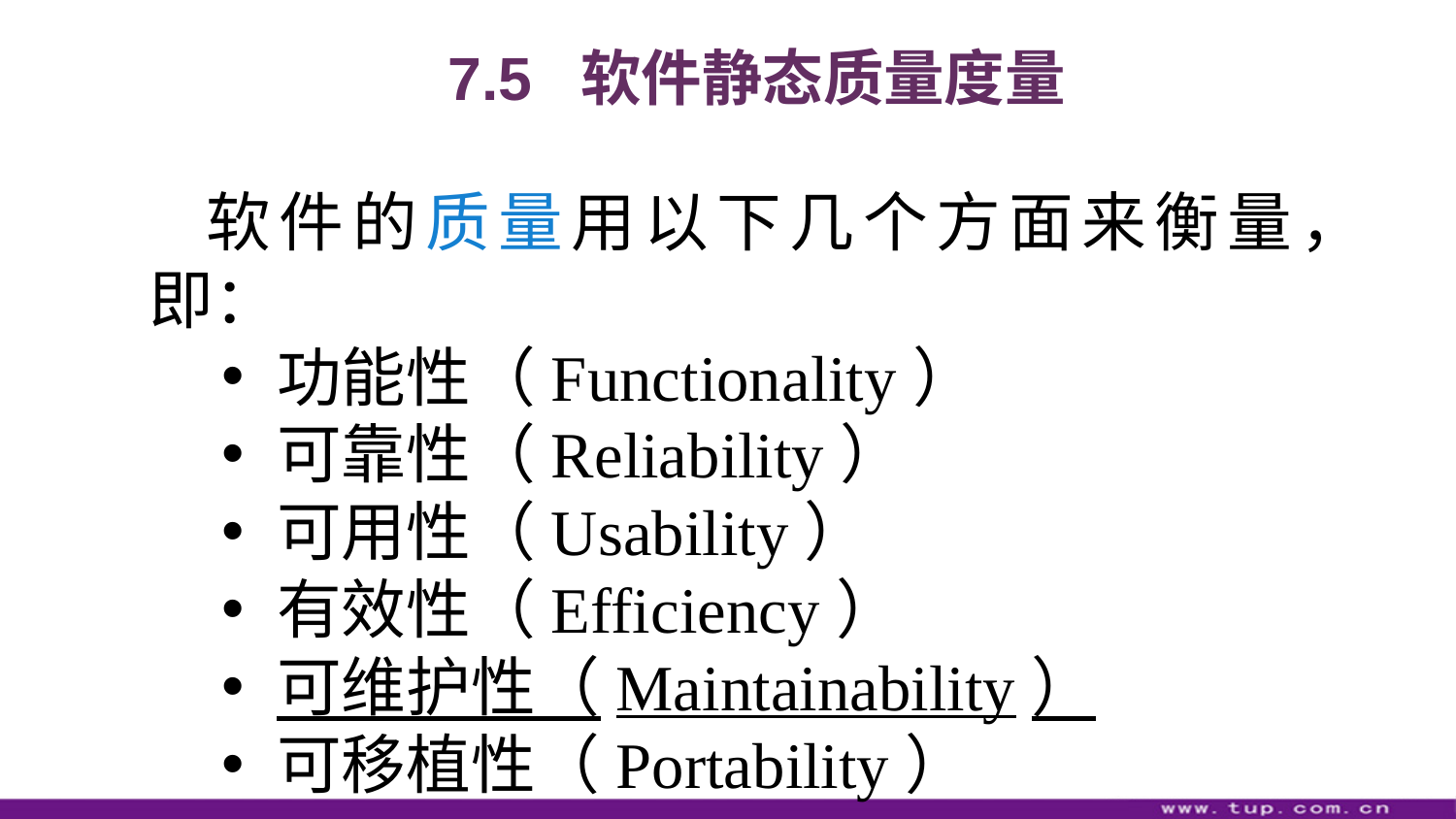

# 7.5  软件静态质量度量
软件的质量用以下几个方面来衡量，即：
功能性（Functionality）
可靠性（Reliability）
可用性（Usability）
有效性（Efficiency）
可维护性（Maintainability）
可移植性（Portability）